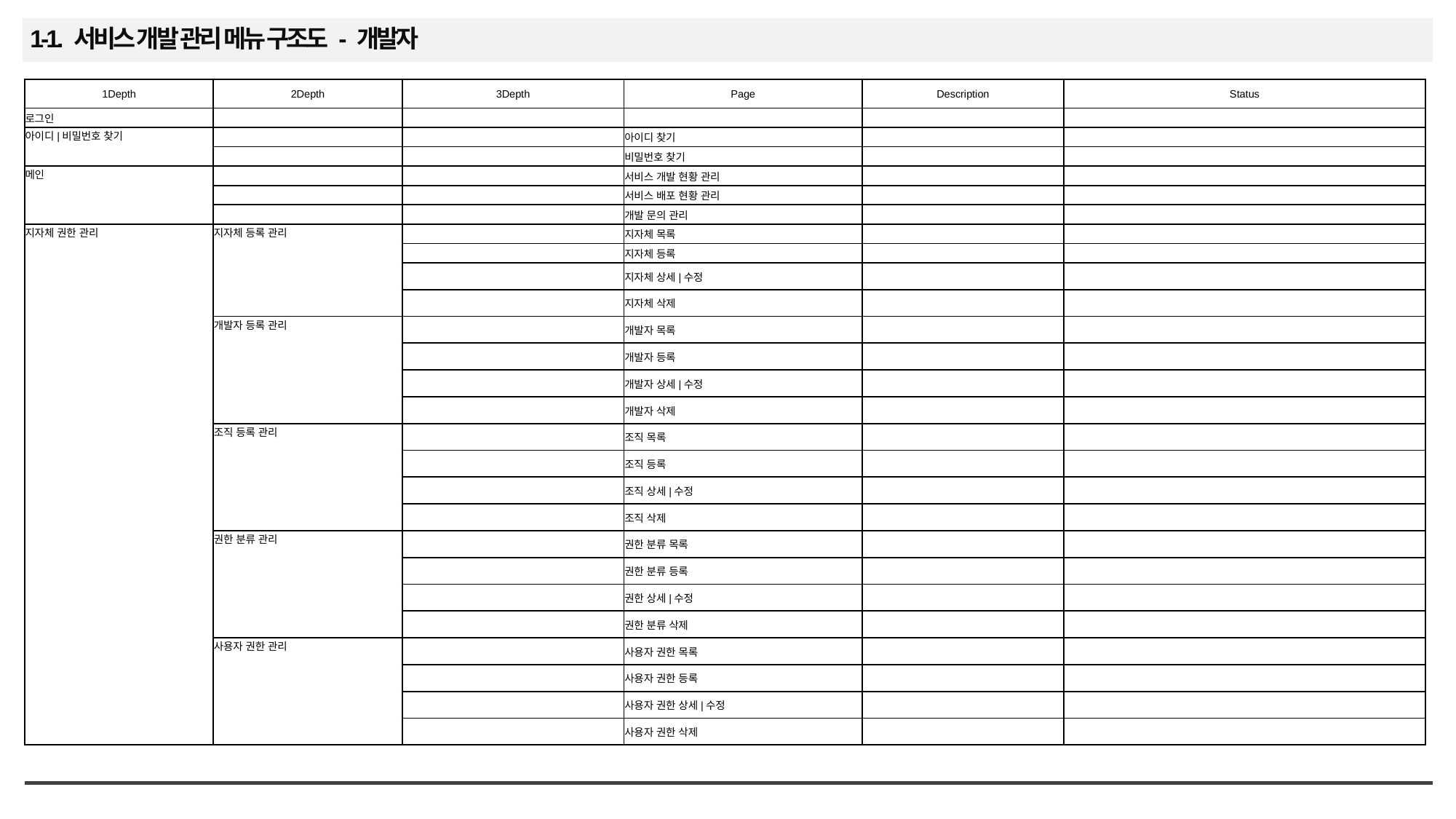

1-1. 서비스 개발 관리 메뉴 구조도 - 개발자
| 1Depth | 2Depth | 3Depth | Page | Description | Status |
| --- | --- | --- | --- | --- | --- |
| 로그인 |  |  |  |  |  |
| 아이디|비밀번호 찾기 |  |  | 아이디 찾기 |  |  |
|  |  |  | 비밀번호 찾기 |  |  |
| 메인 |  |  | 서비스 개발 현황 관리 |  |  |
|  |  |  | 서비스 배포 현황 관리 |  |  |
|  |  |  | 개발 문의 관리 |  |  |
| 지자체 권한 관리 | 지자체 등록 관리 |  | 지자체 목록 |  |  |
|  |  |  | 지자체 등록 |  |  |
|  |  |  | 지자체 상세|수정 |  |  |
|  |  |  | 지자체 삭제 |  |  |
|  | 개발자 등록 관리 |  | 개발자 목록 |  |  |
|  |  |  | 개발자 등록 |  |  |
|  |  |  | 개발자 상세|수정 |  |  |
|  |  |  | 개발자 삭제 |  |  |
|  | 조직 등록 관리 |  | 조직 목록 |  |  |
|  |  |  | 조직 등록 |  |  |
|  |  |  | 조직 상세|수정 |  |  |
|  |  |  | 조직 삭제 |  |  |
|  | 권한 분류 관리 |  | 권한 분류 목록 |  |  |
|  |  |  | 권한 분류 등록 |  |  |
|  |  |  | 권한 상세|수정 |  |  |
|  |  |  | 권한 분류 삭제 |  |  |
|  | 사용자 권한 관리 |  | 사용자 권한 목록 |  |  |
|  |  |  | 사용자 권한 등록 |  |  |
|  |  |  | 사용자 권한 상세|수정 |  |  |
|  |  |  | 사용자 권한 삭제 |  |  |